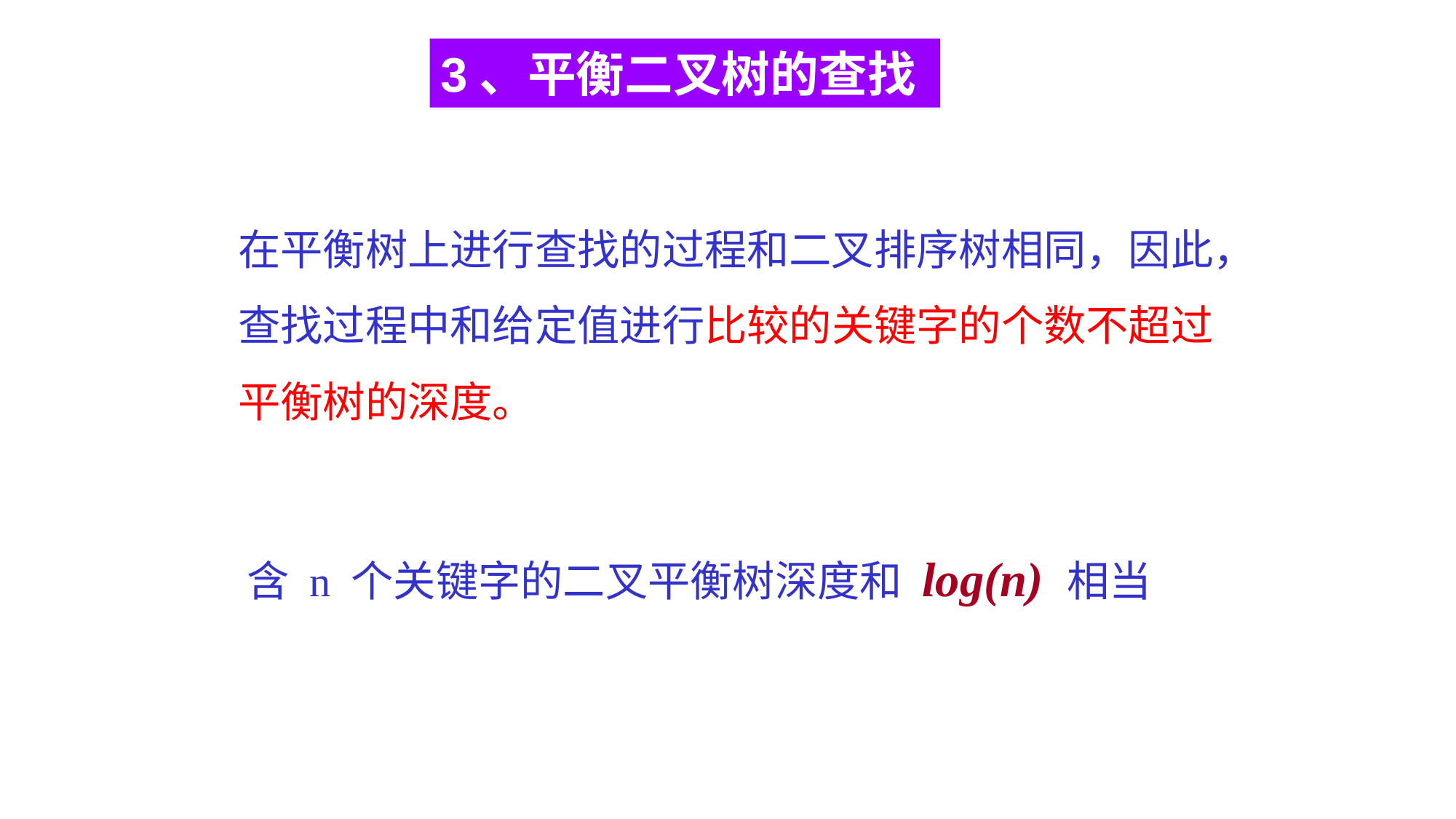

3、平衡二叉树的查找
在平衡树上进行查找的过程和二叉排序树相同，因此，查找过程中和给定值进行比较的关键字的个数不超过平衡树的深度。
含 n 个关键字的二叉平衡树深度和 log(n) 相当